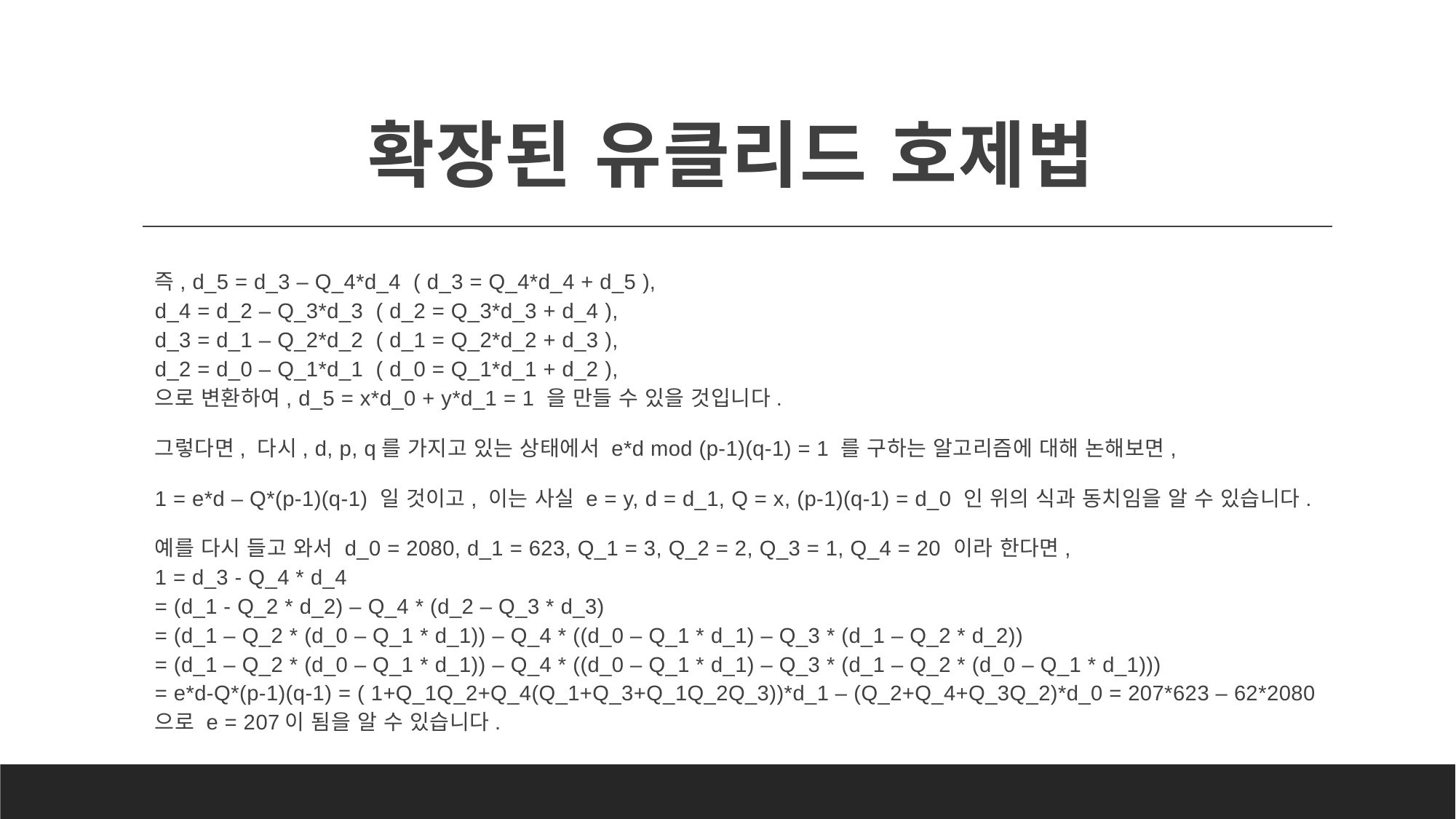

# 확장된 유클리드 호제법
즉, d_5 = d_3 – Q_4*d_4  ( d_3 = Q_4*d_4 + d_5 ),
d_4 = d_2 – Q_3*d_3  ( d_2 = Q_3*d_3 + d_4 ),
d_3 = d_1 – Q_2*d_2  ( d_1 = Q_2*d_2 + d_3 ),
d_2 = d_0 – Q_1*d_1  ( d_0 = Q_1*d_1 + d_2 ),
으로 변환하여, d_5 = x*d_0 + y*d_1 = 1 을 만들 수 있을 것입니다.
그렇다면, 다시, d, p, q를 가지고 있는 상태에서 e*d mod (p-1)(q-1) = 1 를 구하는 알고리즘에 대해 논해보면,
1 = e*d – Q*(p-1)(q-1) 일 것이고, 이는 사실 e = y, d = d_1, Q = x, (p-1)(q-1) = d_0 인 위의 식과 동치임을 알 수 있습니다.
예를 다시 들고 와서 d_0 = 2080, d_1 = 623, Q_1 = 3, Q_2 = 2, Q_3 = 1, Q_4 = 20 이라 한다면,
1 = d_3 - Q_4 * d_4
= (d_1 - Q_2 * d_2) – Q_4 * (d_2 – Q_3 * d_3)
= (d_1 – Q_2 * (d_0 – Q_1 * d_1)) – Q_4 * ((d_0 – Q_1 * d_1) – Q_3 * (d_1 – Q_2 * d_2))
= (d_1 – Q_2 * (d_0 – Q_1 * d_1)) – Q_4 * ((d_0 – Q_1 * d_1) – Q_3 * (d_1 – Q_2 * (d_0 – Q_1 * d_1)))
= e*d-Q*(p-1)(q-1) = ( 1+Q_1Q_2+Q_4(Q_1+Q_3+Q_1Q_2Q_3))*d_1 – (Q_2+Q_4+Q_3Q_2)*d_0 = 207*623 – 62*2080
으로 e = 207이 됨을 알 수 있습니다.